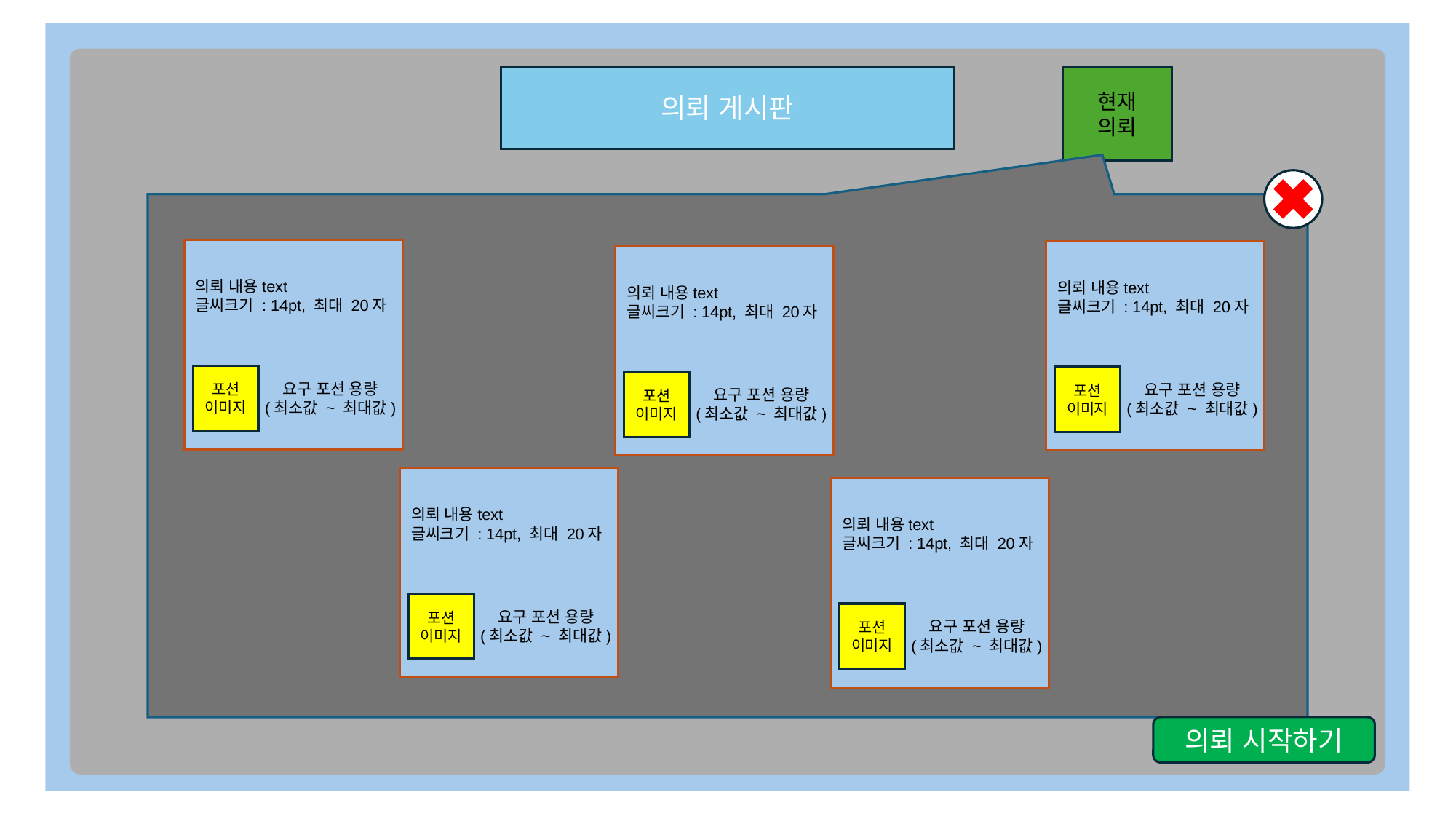

의뢰 게시판
현재
의뢰

의뢰 내용text
글씨크기 : 14pt, 최대 20자
포션
이미지
요구 포션 용량
(최소값 ~ 최대값)

의뢰 내용text
글씨크기 : 14pt, 최대 20자
포션
이미지
요구 포션 용량
(최소값 ~ 최대값)

의뢰 내용text
글씨크기 : 14pt, 최대 20자
포션
이미지
요구 포션 용량
(최소값 ~ 최대값)

의뢰 내용text
글씨크기 : 14pt, 최대 20자
포션
이미지
요구 포션 용량
(최소값 ~ 최대값)

의뢰 내용text
글씨크기 : 14pt, 최대 20자
포션
이미지
요구 포션 용량
(최소값 ~ 최대값)
의뢰 시작하기